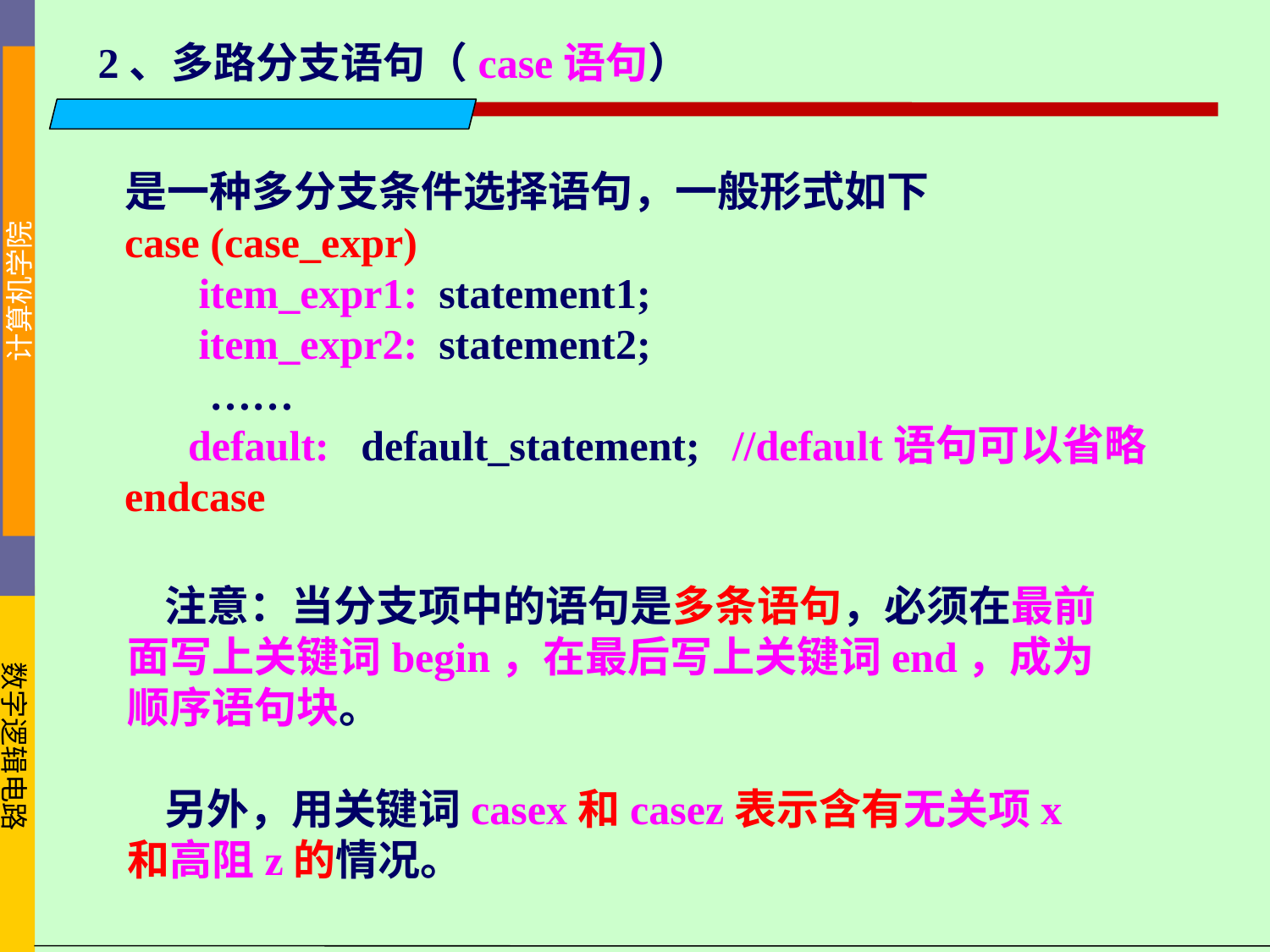

2、多路分支语句（case语句）
是一种多分支条件选择语句，一般形式如下
case (case_expr)
       item_expr1:  statement1;
       item_expr2:  statement2;
        ……
      default:   default_statement;   //default语句可以省略
endcase

注意：当分支项中的语句是多条语句，必须在最前面写上关键词begin，在最后写上关键词end，成为顺序语句块。

另外，用关键词casex和casez表示含有无关项x和高阻z的情况。